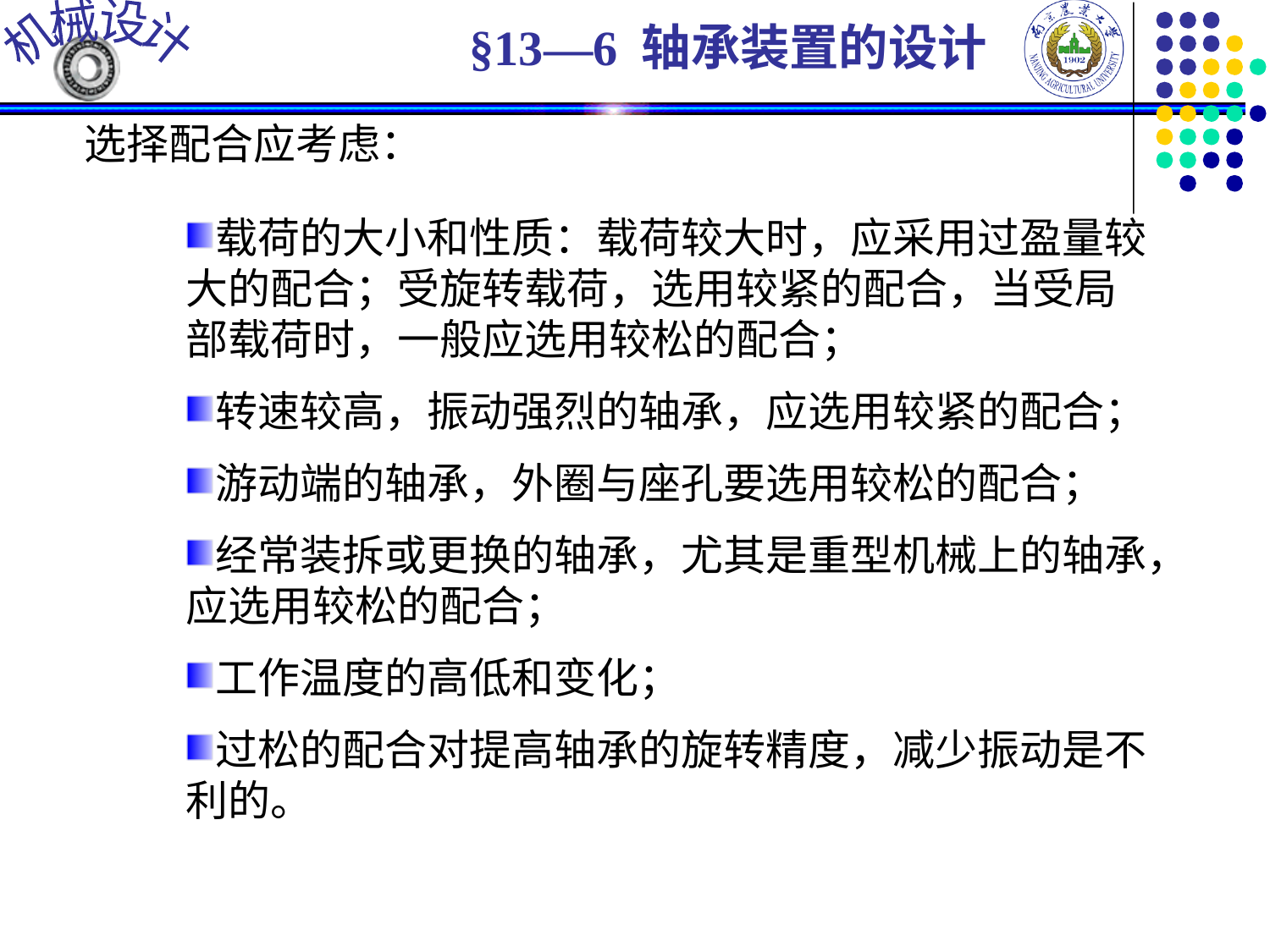

§13—6 轴承装置的设计
选择配合应考虑：
载荷的大小和性质：载荷较大时，应采用过盈量较大的配合；受旋转载荷，选用较紧的配合，当受局部载荷时，一般应选用较松的配合；
转速较高，振动强烈的轴承，应选用较紧的配合；
游动端的轴承，外圈与座孔要选用较松的配合；
经常装拆或更换的轴承，尤其是重型机械上的轴承，应选用较松的配合；
工作温度的高低和变化；
过松的配合对提高轴承的旋转精度，减少振动是不利的。